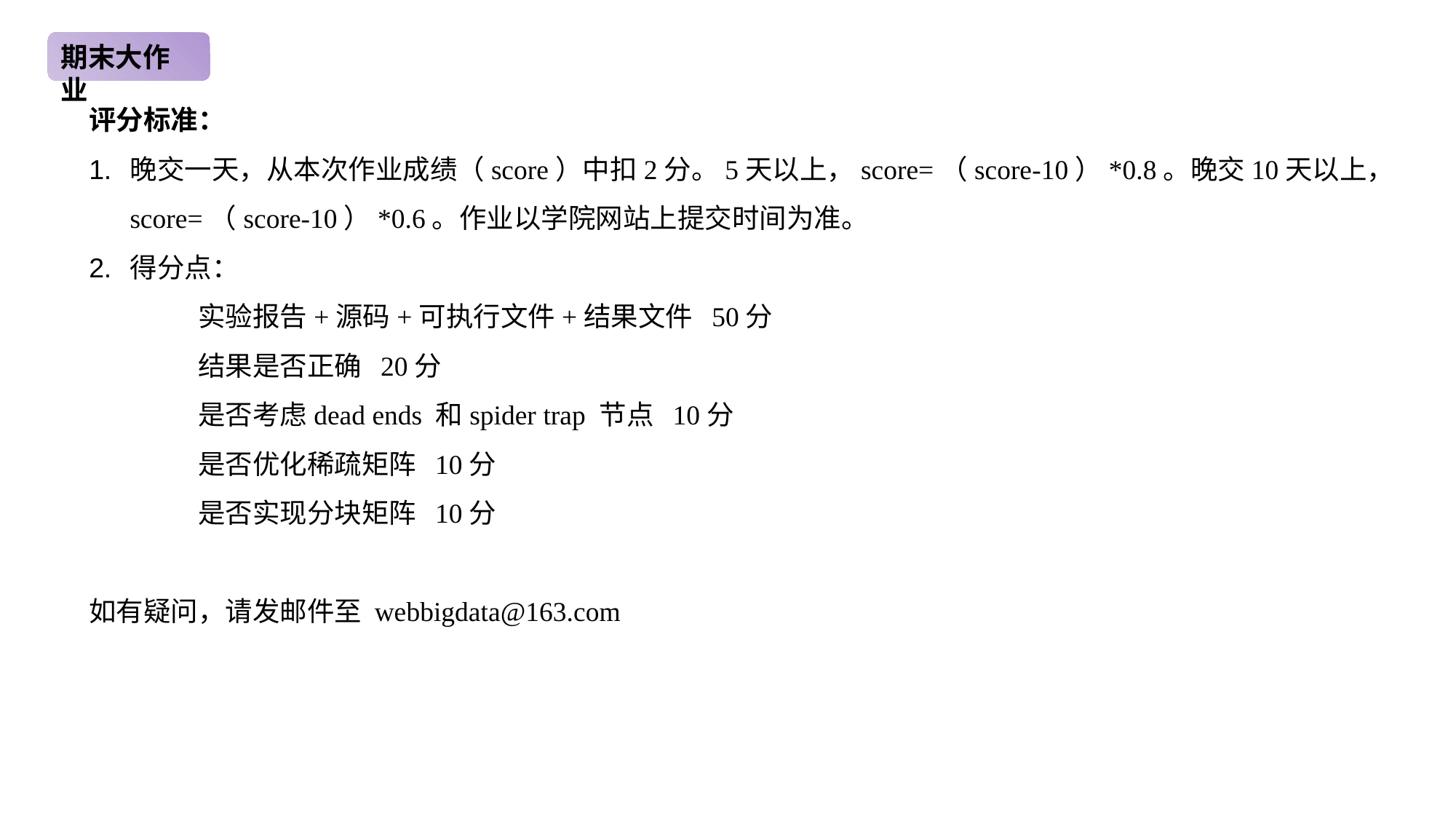

期末大作业
评分标准：
晚交一天，从本次作业成绩（score）中扣2分。5天以上，score=（score-10）*0.8。晚交10天以上， score=（score-10）*0.6。作业以学院网站上提交时间为准。
得分点：
	实验报告+源码+可执行文件+结果文件  50分
	结果是否正确  20分
	是否考虑dead ends 和spider trap 节点  10分
	是否优化稀疏矩阵  10分
	是否实现分块矩阵  10分

如有疑问，请发邮件至 webbigdata@163.com